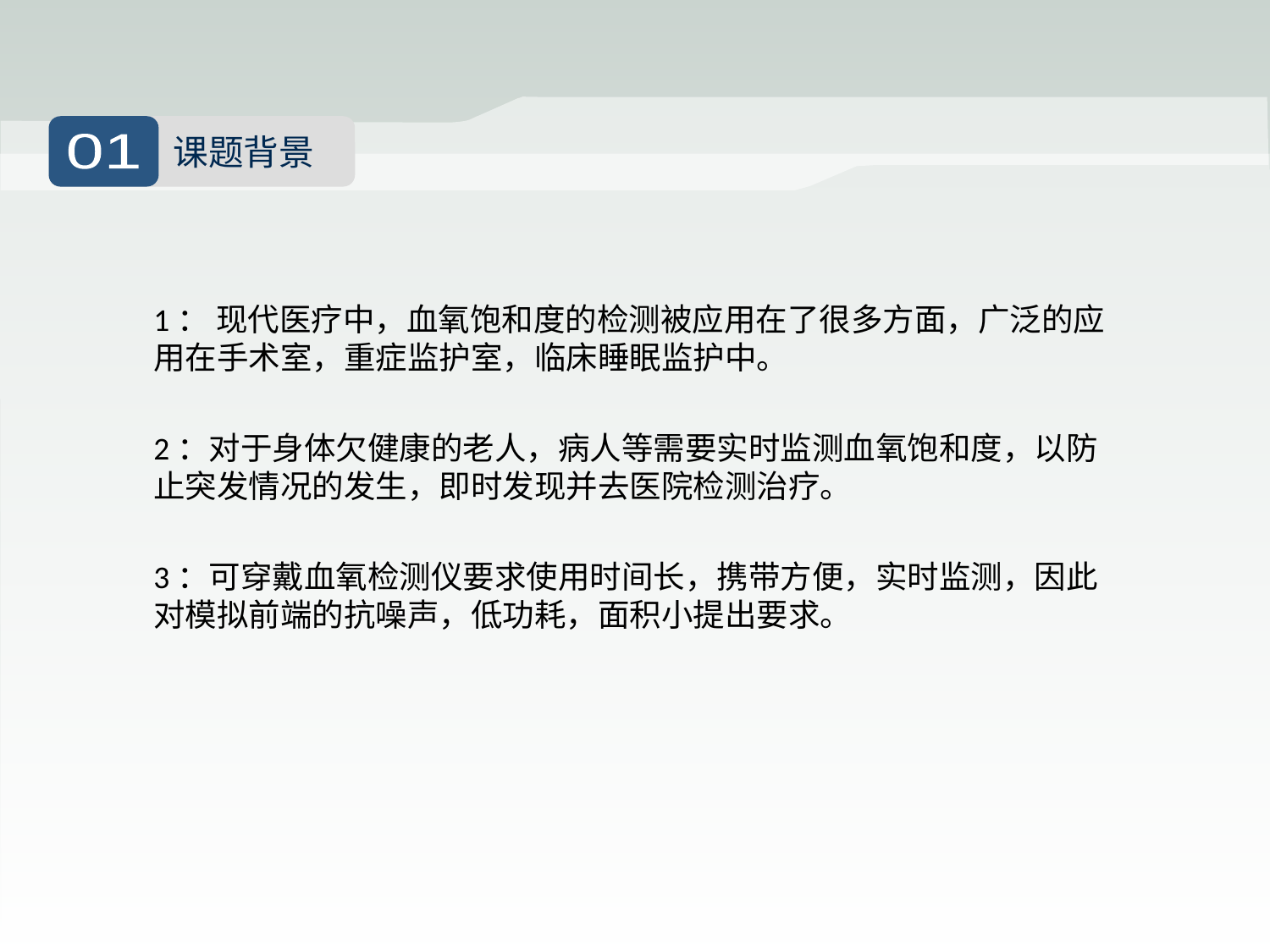

课题背景

01
1： 现代医疗中，血氧饱和度的检测被应用在了很多方面，广泛的应用在手术室，重症监护室，临床睡眠监护中。
2：对于身体欠健康的老人，病人等需要实时监测血氧饱和度，以防止突发情况的发生，即时发现并去医院检测治疗。
3：可穿戴血氧检测仪要求使用时间长，携带方便，实时监测，因此对模拟前端的抗噪声，低功耗，面积小提出要求。